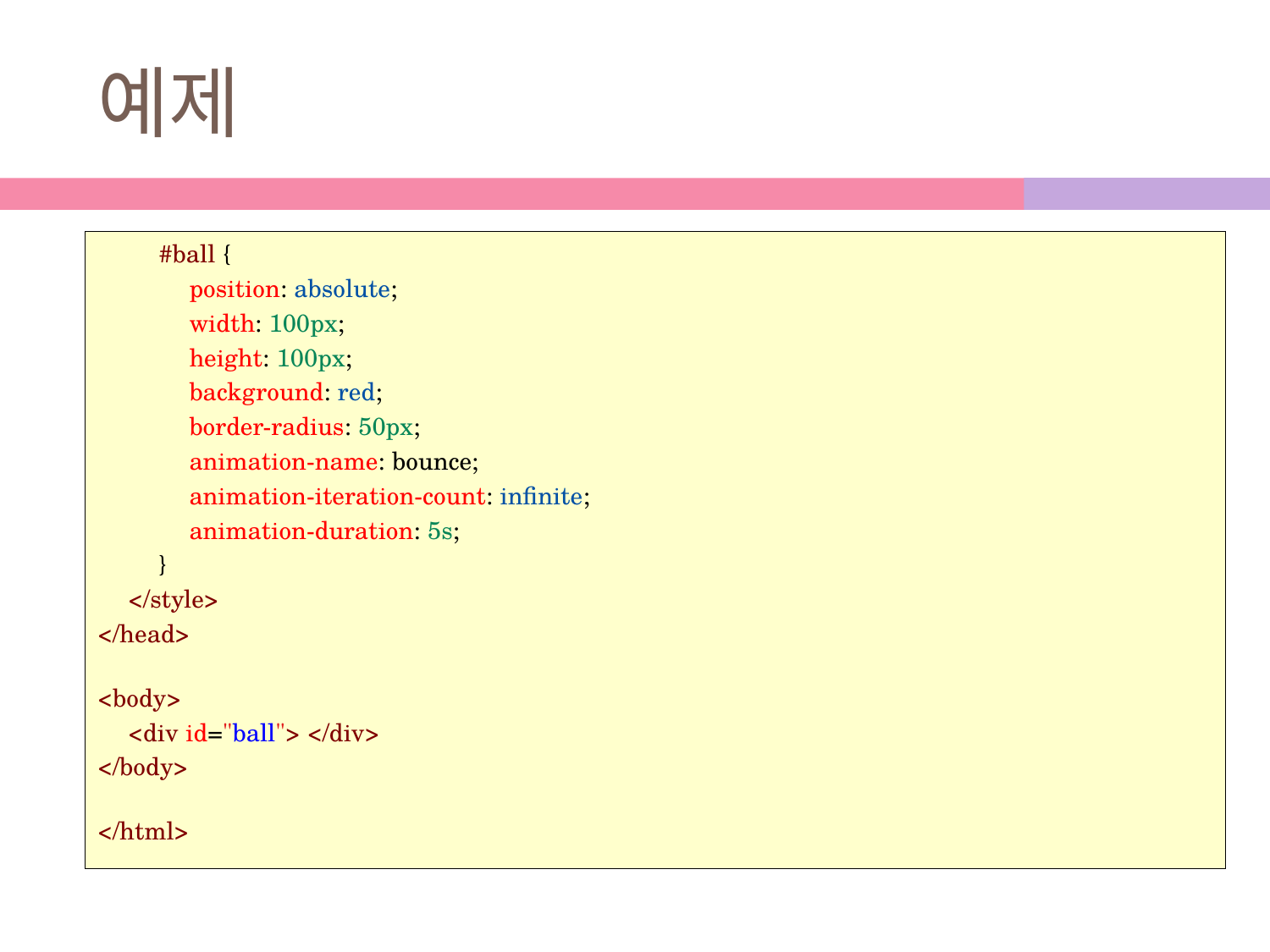

# 예제
        #ball {
            position: absolute;
            width: 100px;
            height: 100px;
            background: red;
            border-radius: 50px;
            animation-name: bounce;
            animation-iteration-count: infinite;
            animation-duration: 5s;
        }
    </style>
</head>
<body>
    <div id="ball"> </div>
</body>
</html>